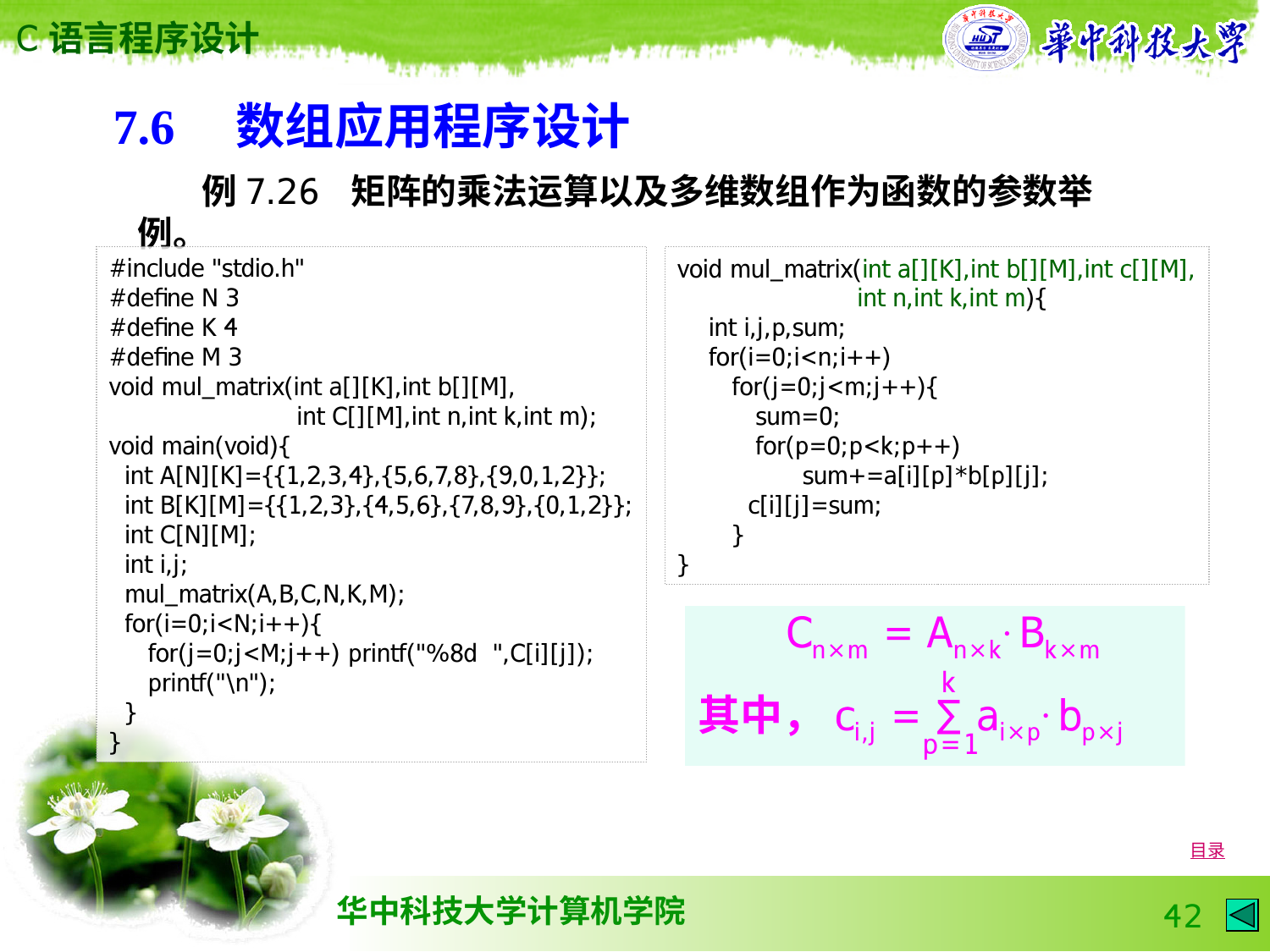

7.6　数组应用程序设计
       例7.26  矩阵的乘法运算以及多维数组作为函数的参数举例。
#include "stdio.h"
#define N 3
#define K 4
#define M 3
void mul_matrix(int a[][K],int b[][M],
                        int C[][M],int n,int k,int m);
void main(void){
  int A[N][K]={{1,2,3,4},{5,6,7,8},{9,0,1,2}};
  int B[K][M]={{1,2,3},{4,5,6},{7,8,9},{0,1,2}};
  int C[N][M];
  int i,j;
  mul_matrix(A,B,C,N,K,M);
  for(i=0;i<N;i++){
     for(j=0;j<M;j++) printf("%8d  ",C[i][j]);
     printf("\n");
  }
}
void mul_matrix(int a[][K],int b[][M],int c[][M],
                       int n,int k,int m){
    int i,j,p,sum;
    for(i=0;i<n;i++)
       for(j=0;j<m;j++){
          sum=0;
          for(p=0;p<k;p++)
                sum+=a[i][p]*b[p][j];
         c[i][j]=sum;
       }
}
Cn×m = An×k●   Bk×m

k
其中，ci,j = ∑ ai×p●   bp×j

p=1
目录
42